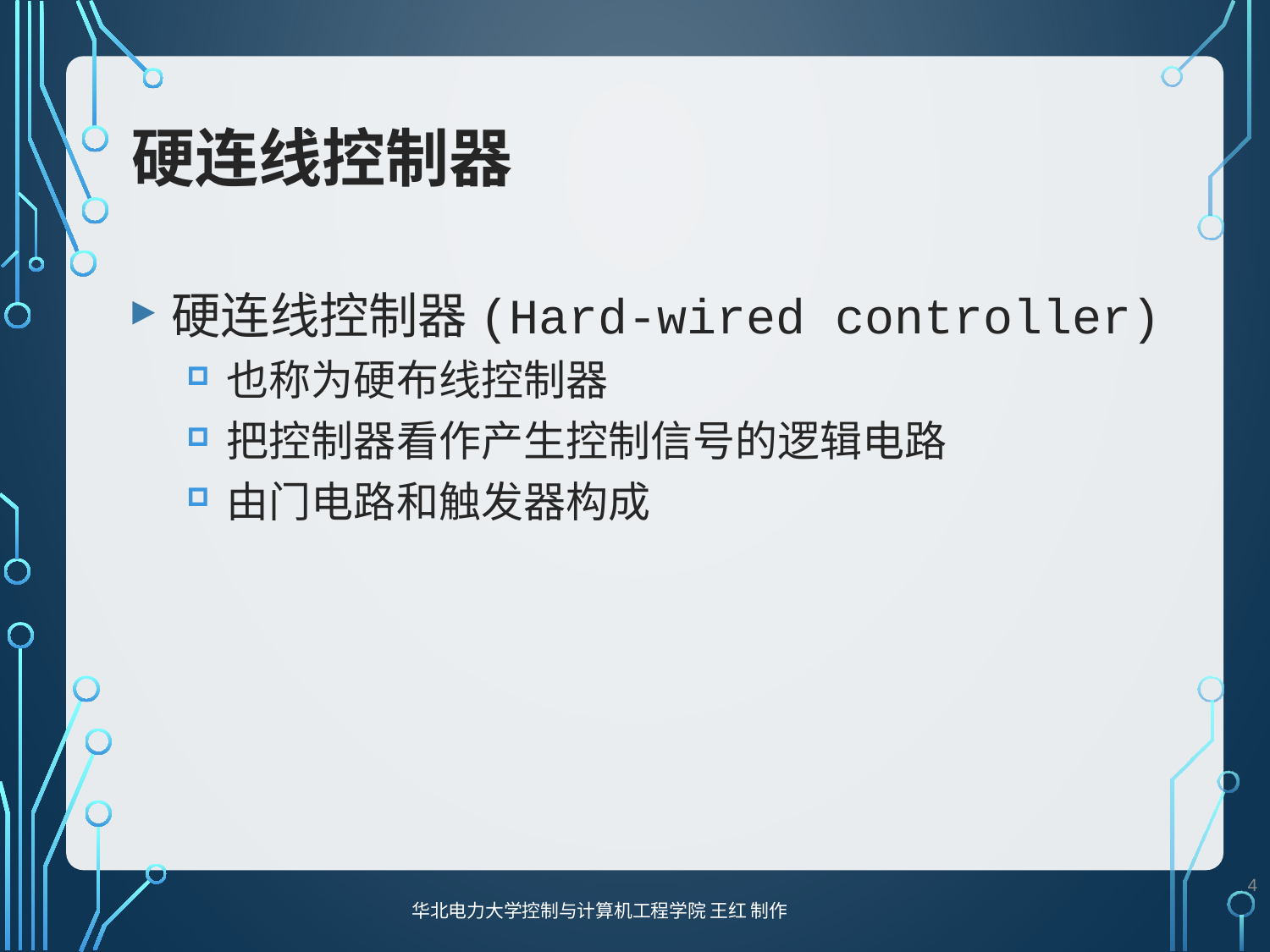

# 硬连线控制器
硬连线控制器(Hard-wired controller)
也称为硬布线控制器
把控制器看作产生控制信号的逻辑电路
由门电路和触发器构成

4
华北电力大学控制与计算机工程学院 王红 制作